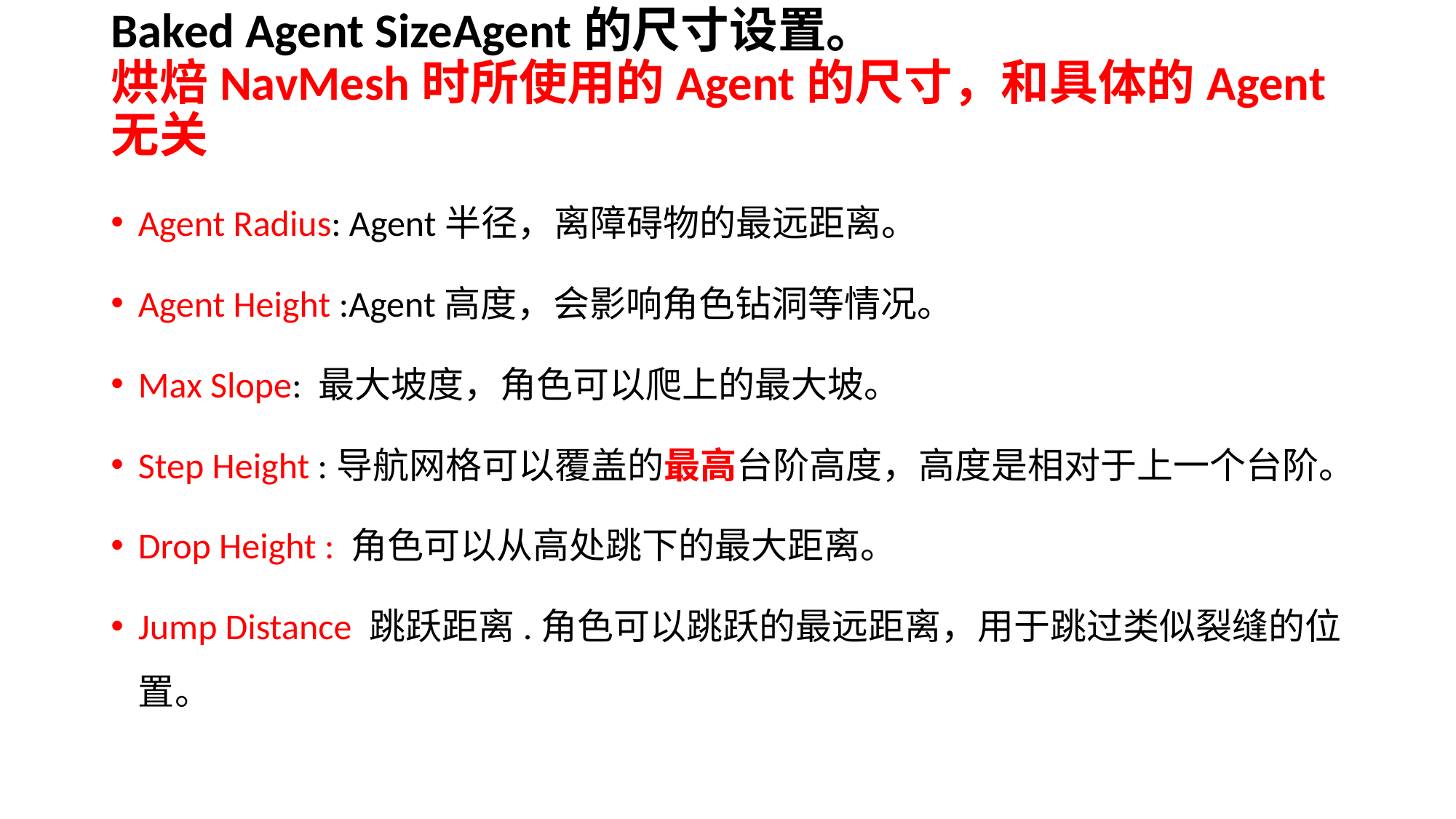

Baked Agent SizeAgent的尺寸设置。
烘焙NavMesh时所使用的Agent的尺寸，和具体的Agent无关
Agent Radius: Agent半径，离障碍物的最远距离。
Agent Height :Agent高度，会影响角色钻洞等情况。
Max Slope: 最大坡度，角色可以爬上的最大坡。
Step Height :导航网格可以覆盖的最高台阶高度，高度是相对于上一个台阶。
Drop Height : 角色可以从高处跳下的最大距离。
Jump Distance 跳跃距离.角色可以跳跃的最远距离，用于跳过类似裂缝的位置。